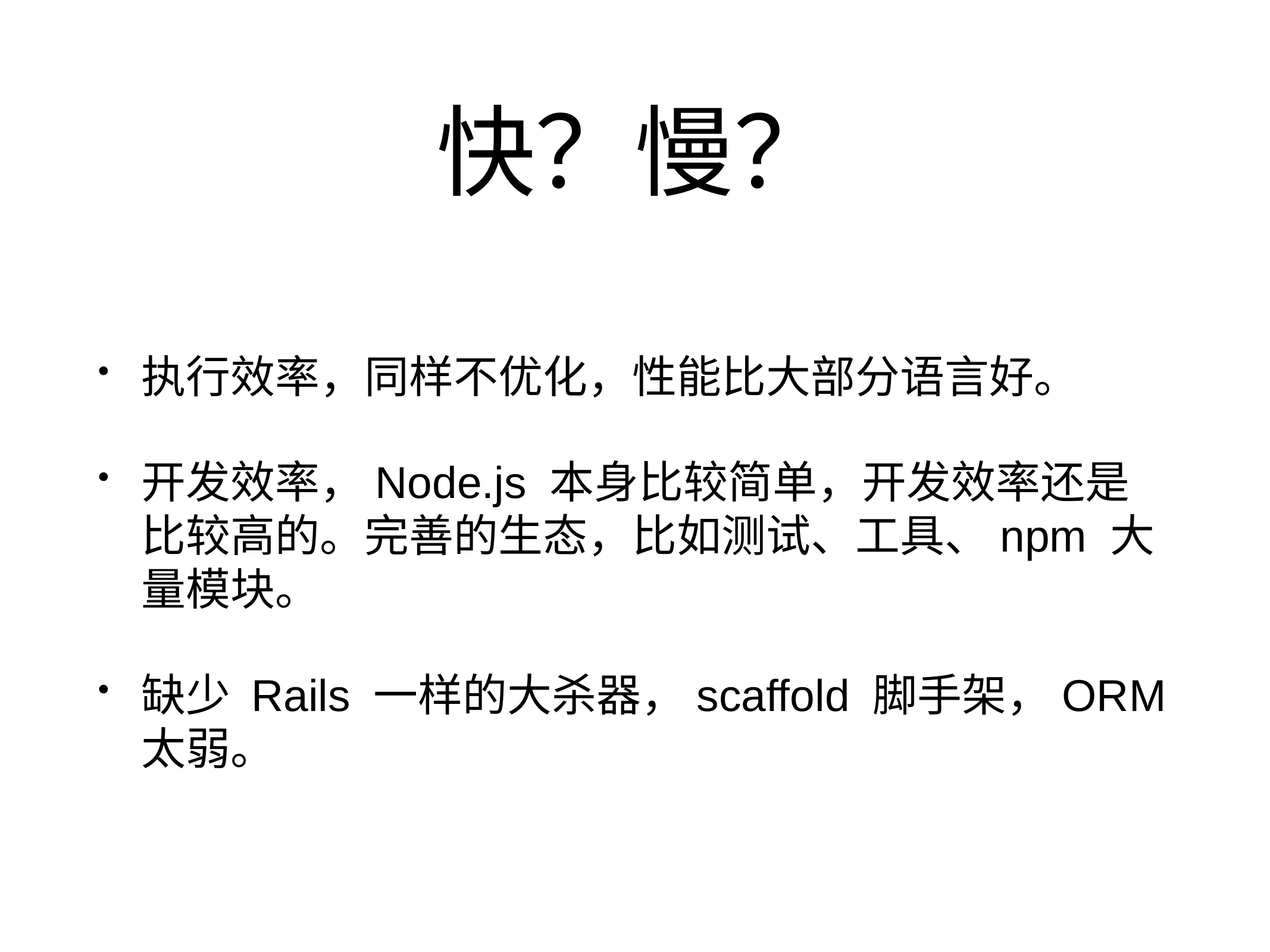

# 快？慢？
执行效率，同样不优化，性能比大部分语言好。
开发效率，Node.js 本身比较简单，开发效率还是比较高的。完善的生态，比如测试、工具、npm 大量模块。
缺少 Rails 一样的大杀器，scaffold 脚手架，ORM 太弱。